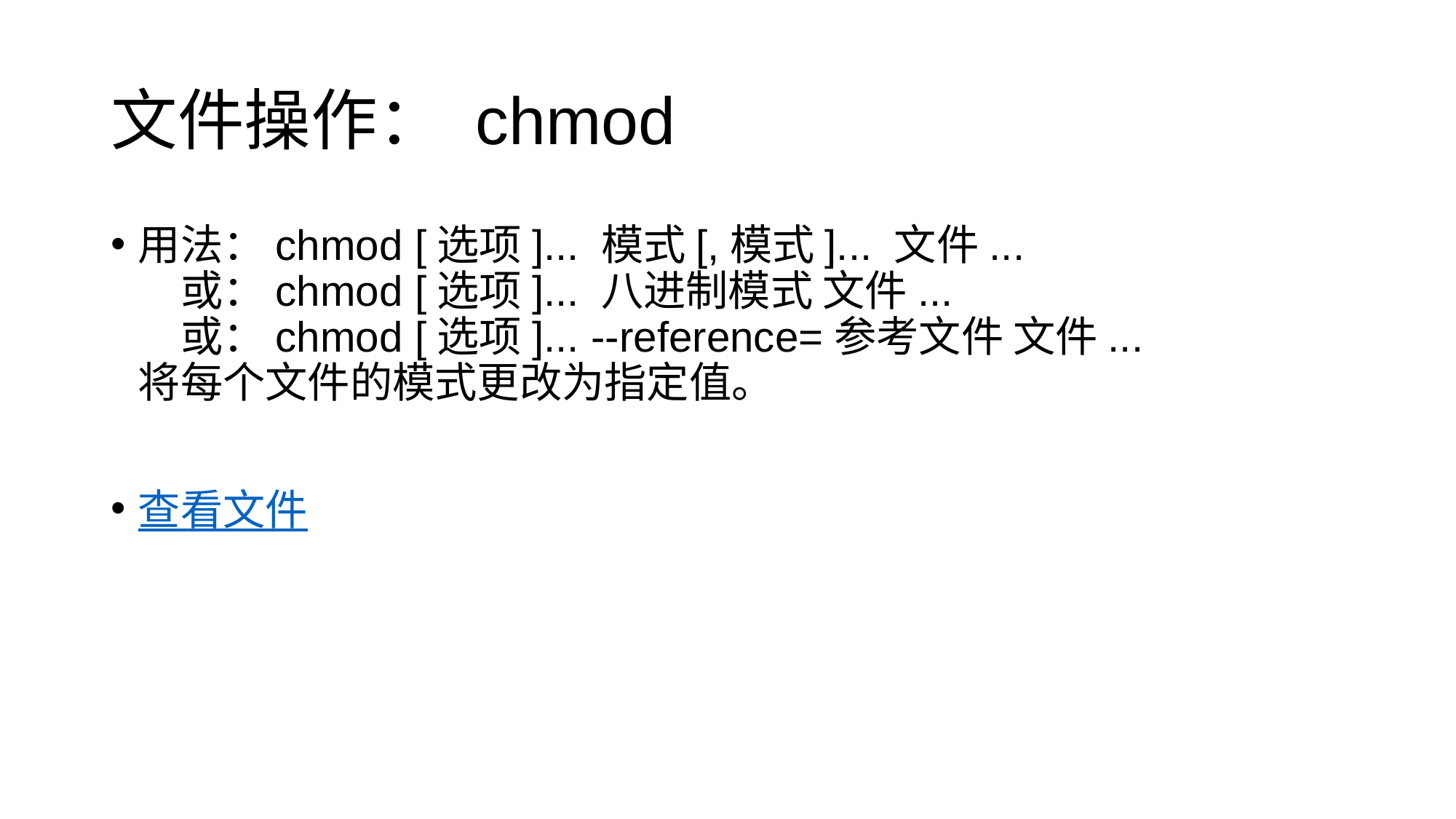

# 文件操作： chmod
用法：chmod [选项]... 模式[,模式]... 文件...
　或：chmod [选项]... 八进制模式 文件...
　或：chmod [选项]... --reference=参考文件 文件...
将每个文件的模式更改为指定值。

查看文件